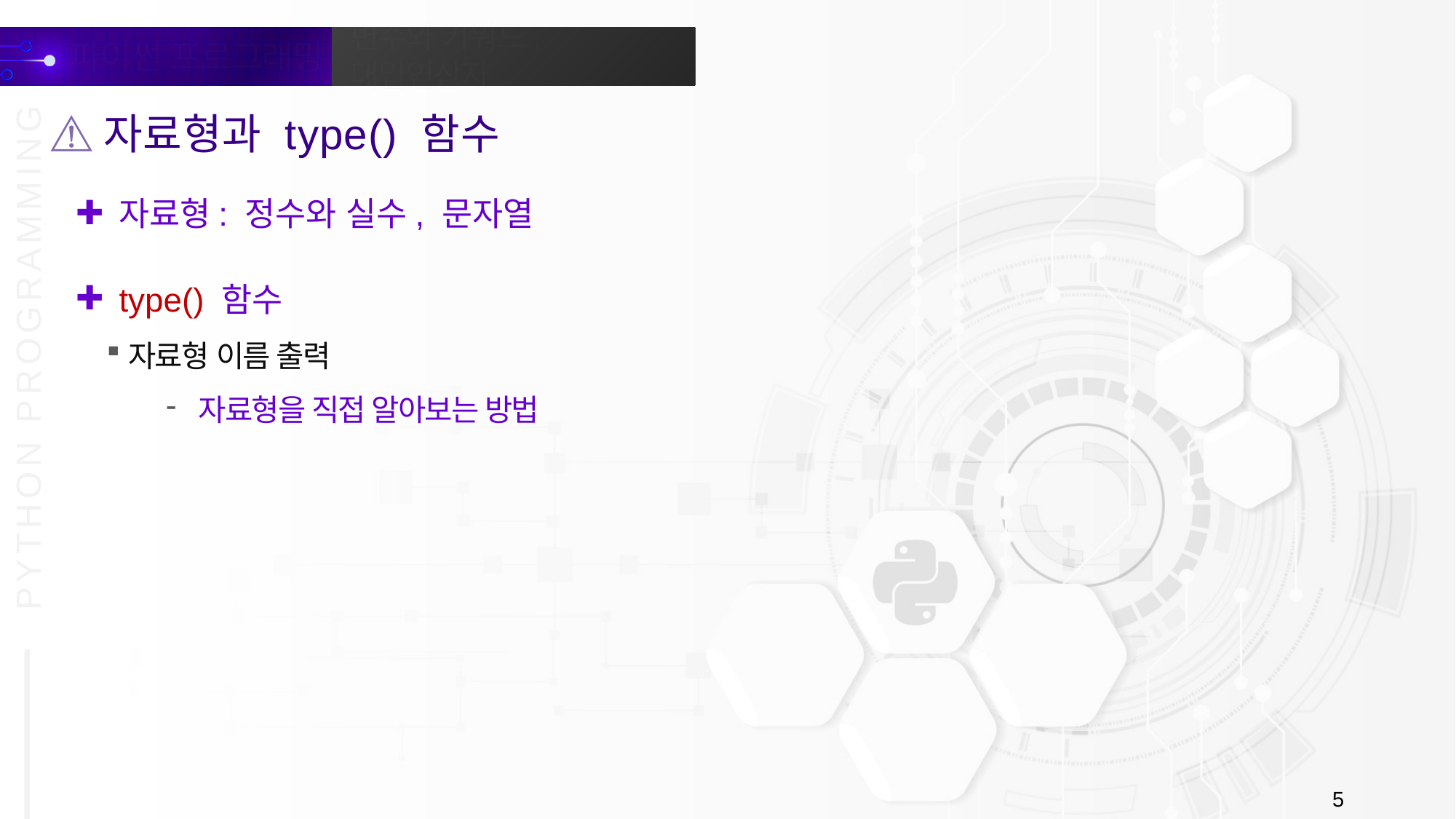

자료형과 type() 함수
자료형: 정수와 실수, 문자열
type() 함수
자료형 이름 출력
자료형을 직접 알아보는 방법
5